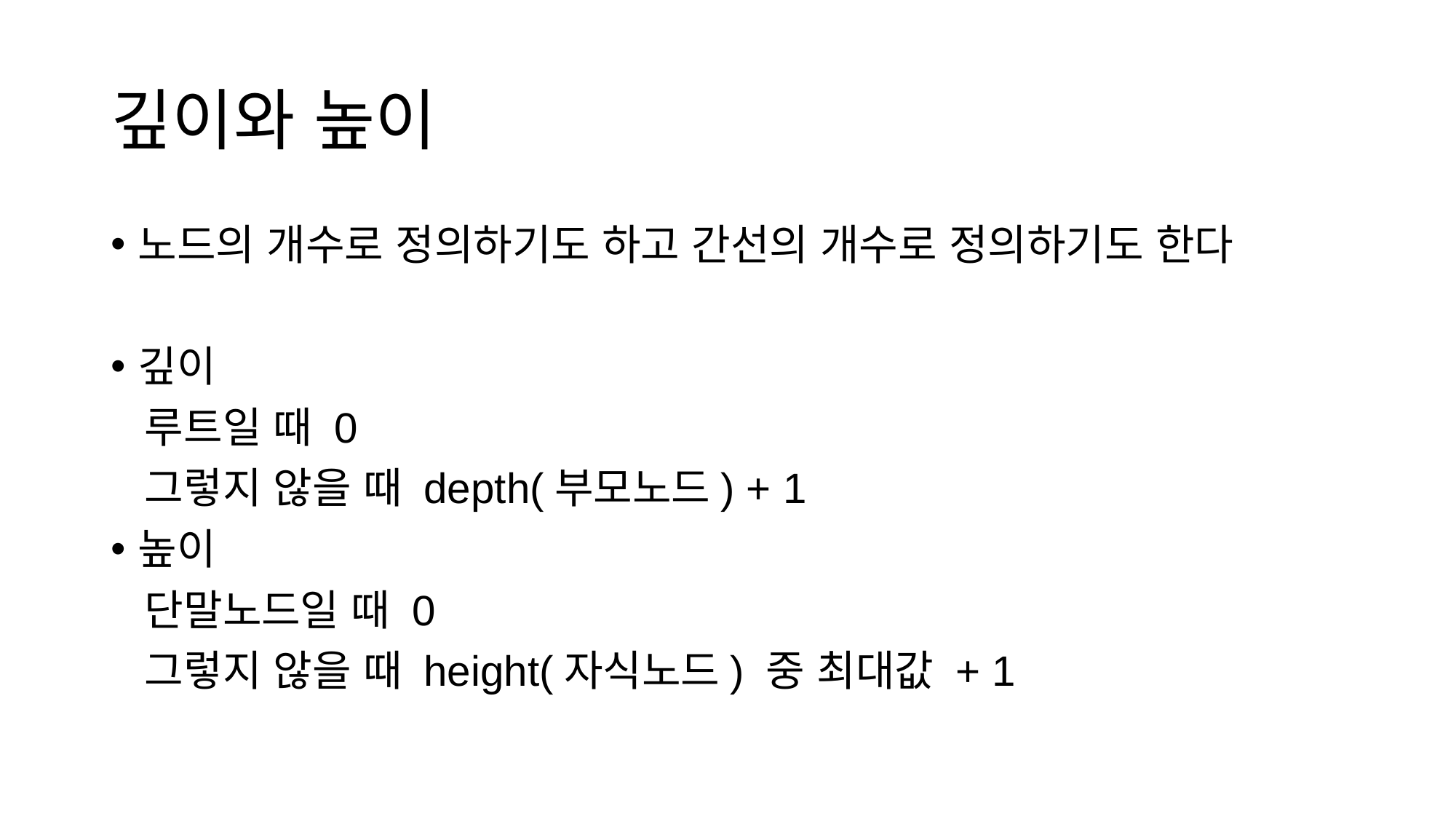

# 깊이와 높이
노드의 개수로 정의하기도 하고 간선의 개수로 정의하기도 한다

깊이
  루트일 때 0
  그렇지 않을 때 depth(부모노드) + 1
높이
  단말노드일 때 0
  그렇지 않을 때 height(자식노드) 중 최대값 + 1